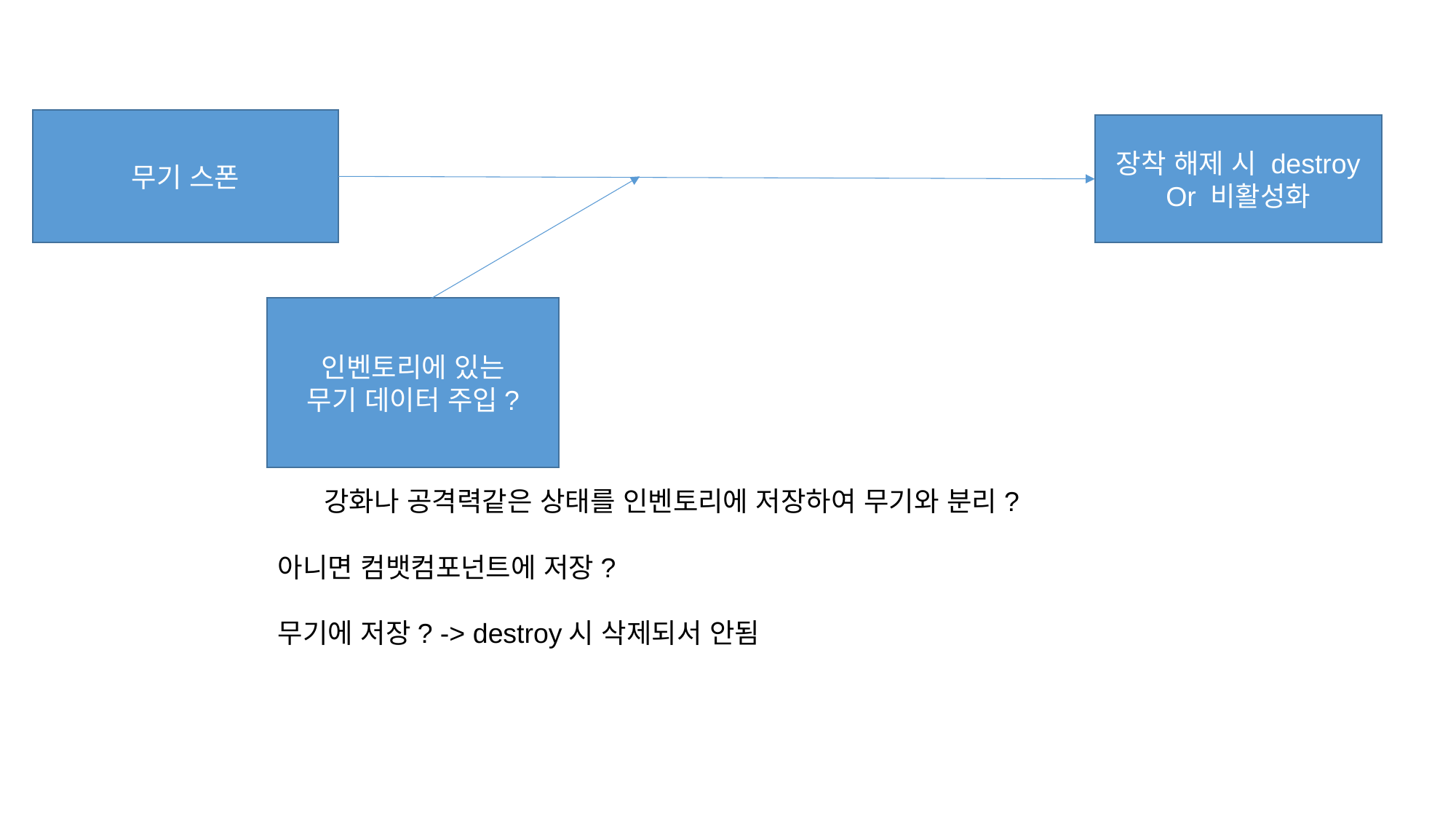

무기 스폰
장착 해제 시 destroy
Or 비활성화
인벤토리에 있는
무기 데이터 주입?
강화나 공격력같은 상태를 인벤토리에 저장하여 무기와 분리?
아니면 컴뱃컴포넌트에 저장?

무기에 저장? -> destroy시 삭제되서 안됨